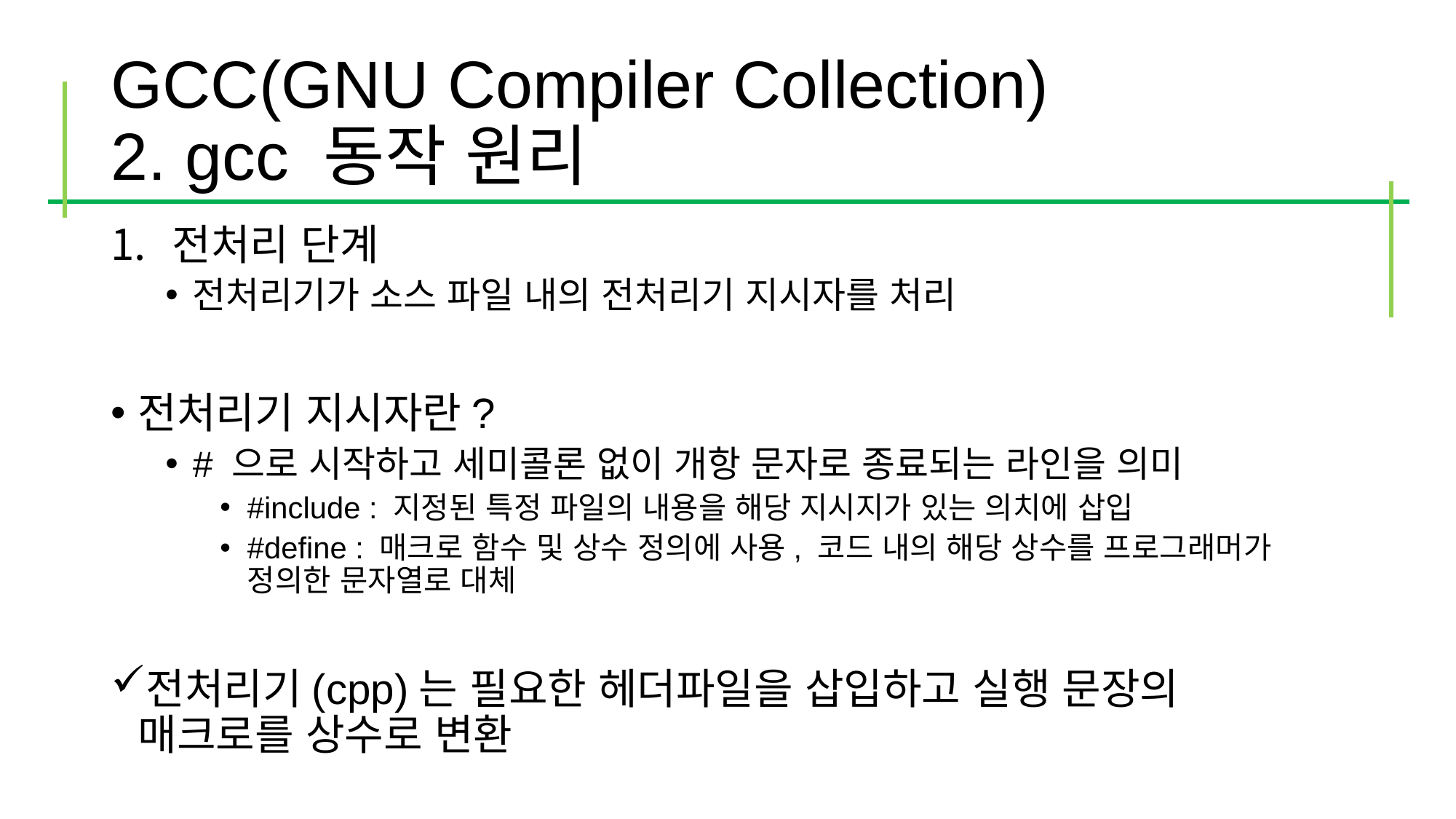

# GCC(GNU Compiler Collection) 2. gcc 동작 원리
전처리 단계
전처리기가 소스 파일 내의 전처리기 지시자를 처리

전처리기 지시자란?
# 으로 시작하고 세미콜론 없이 개항 문자로 종료되는 라인을 의미
#include : 지정된 특정 파일의 내용을 해당 지시지가 있는 의치에 삽입
#define : 매크로 함수 및 상수 정의에 사용, 코드 내의 해당 상수를 프로그래머가 정의한 문자열로 대체

전처리기(cpp)는 필요한 헤더파일을 삽입하고 실행 문장의 매크로를 상수로 변환